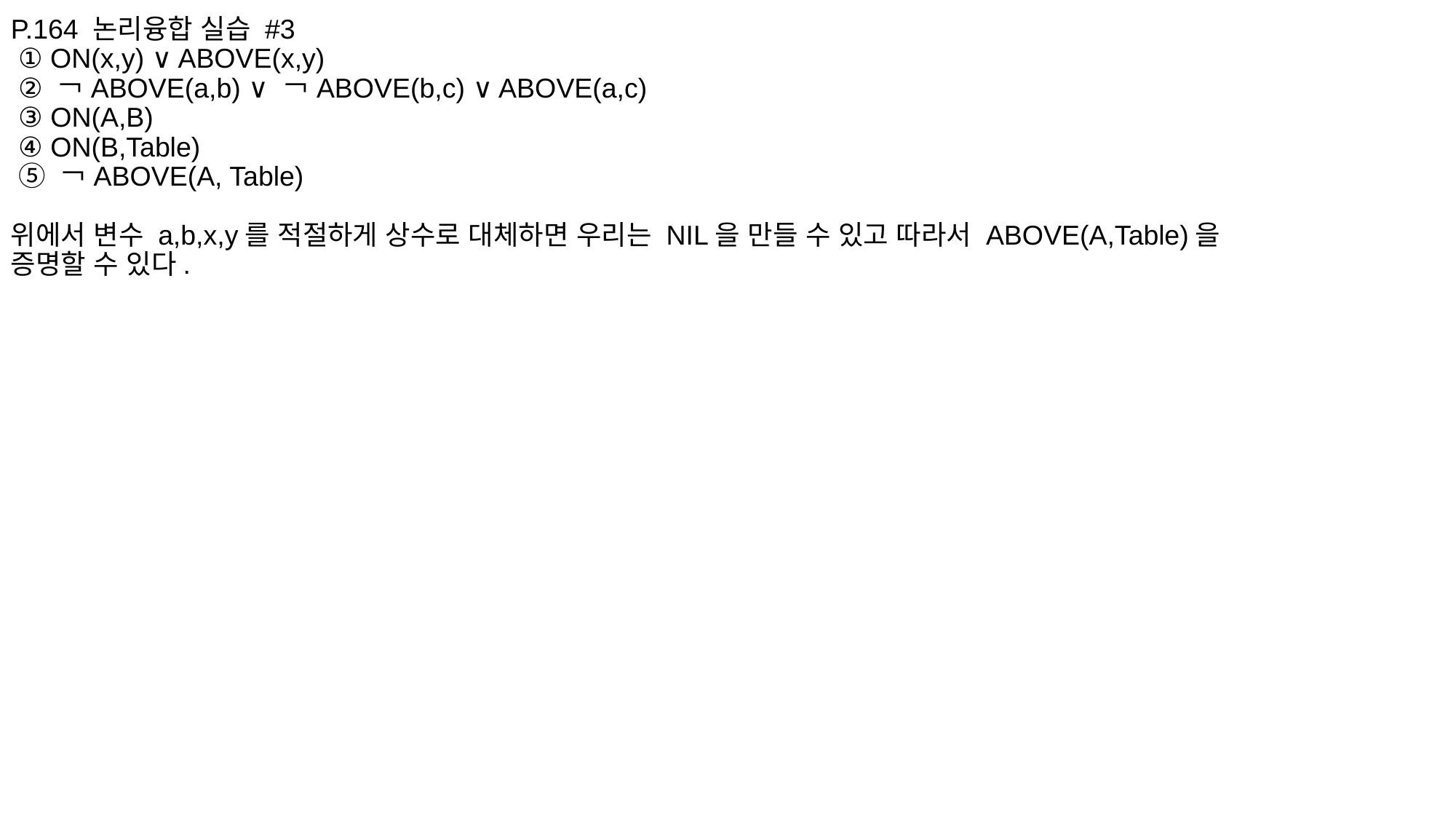

P.164 논리융합 실습 #3
 ① ON(x,y) ∨ ABOVE(x,y)
 ② ￢ABOVE(a,b) ∨ ￢ABOVE(b,c) ∨ ABOVE(a,c)
 ③ ON(A,B)
 ④ ON(B,Table)
 ⑤ ￢ABOVE(A, Table)
위에서 변수 a,b,x,y를 적절하게 상수로 대체하면 우리는 NIL을 만들 수 있고 따라서 ABOVE(A,Table)을
증명할 수 있다.